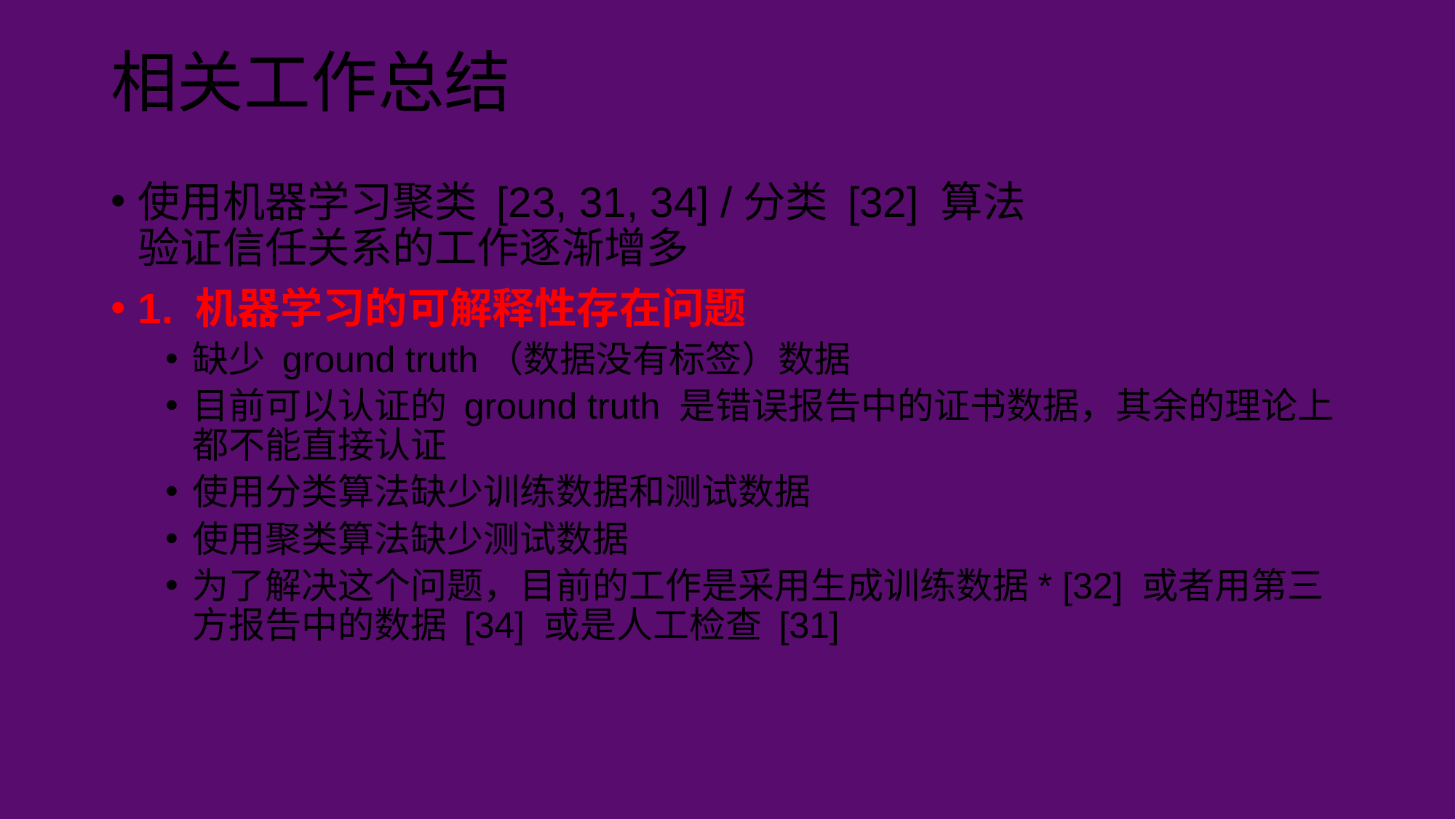

# 相关工作总结
使用机器学习聚类 [23, 31, 34] /分类 [32] 算法
验证信任关系的工作逐渐增多
1. 机器学习的可解释性存在问题
缺少 ground truth（数据没有标签）数据
目前可以认证的 ground truth 是错误报告中的证书数据，其余的理论上都不能直接认证
使用分类算法缺少训练数据和测试数据
使用聚类算法缺少测试数据
为了解决这个问题，目前的工作是采用生成训练数据* [32] 或者用第三方报告中的数据 [34] 或是人工检查 [31]